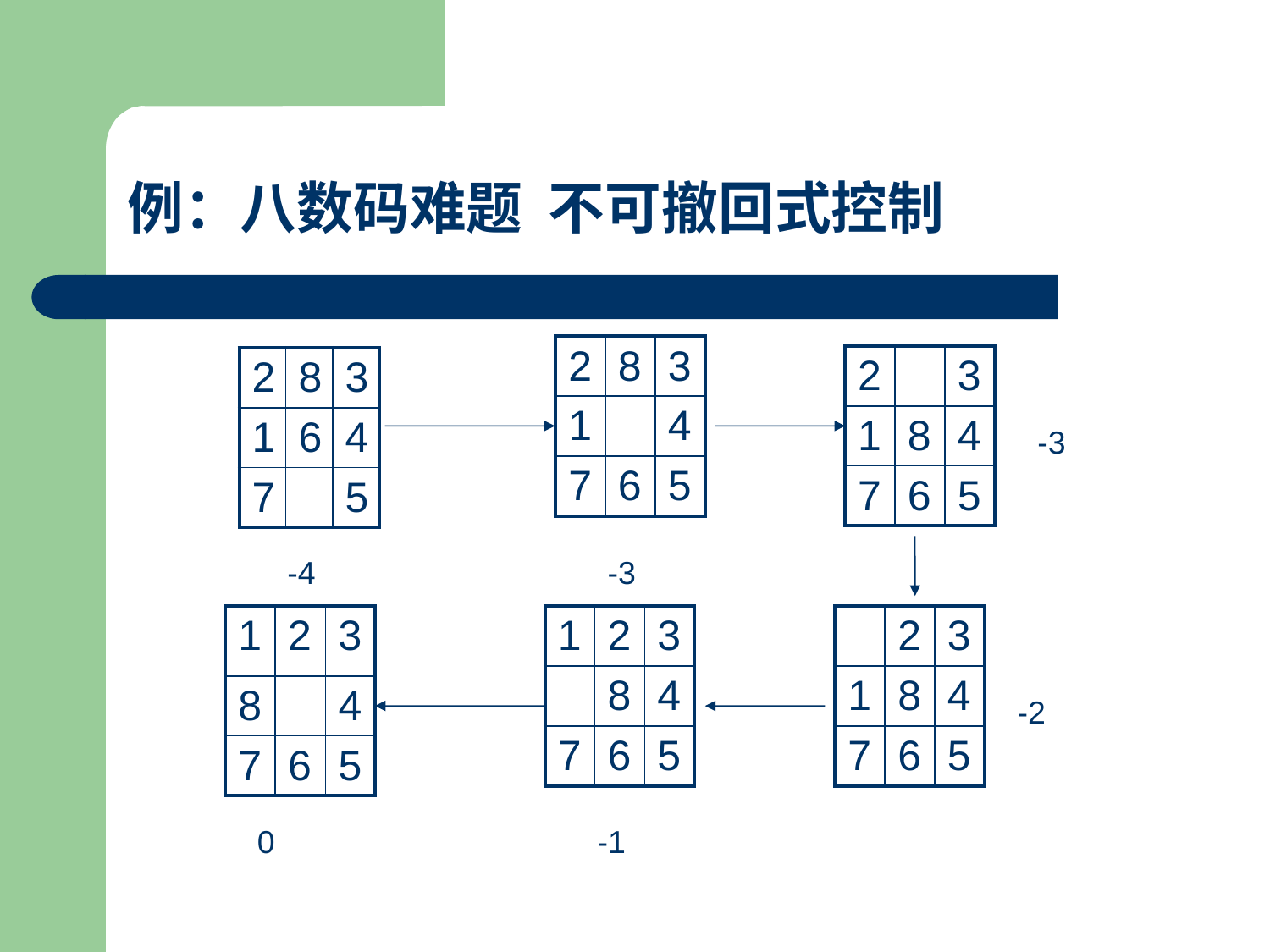

例：八数码难题  不可撤回式控制

| 2 | 8 | 3 |
| --- | --- | --- |
| 1 |  | 4 |
| 7 | 6 | 5 |
| 2 |  | 3 |
| --- | --- | --- |
| 1 | 8 | 4 |
| 7 | 6 | 5 |
| 2 | 8 | 3 |
| --- | --- | --- |
| 1 | 6 | 4 |
| 7 |  | 5 |
-3

-4
-3
| 1 | 2 | 3 |
| --- | --- | --- |
| 8 |  | 4 |
| 7 | 6 | 5 |
| 1 | 2 | 3 |
| --- | --- | --- |
|  | 8 | 4 |
| 7 | 6 | 5 |
|  | 2 | 3 |
| --- | --- | --- |
| 1 | 8 | 4 |
| 7 | 6 | 5 |
-2

0
-1
23